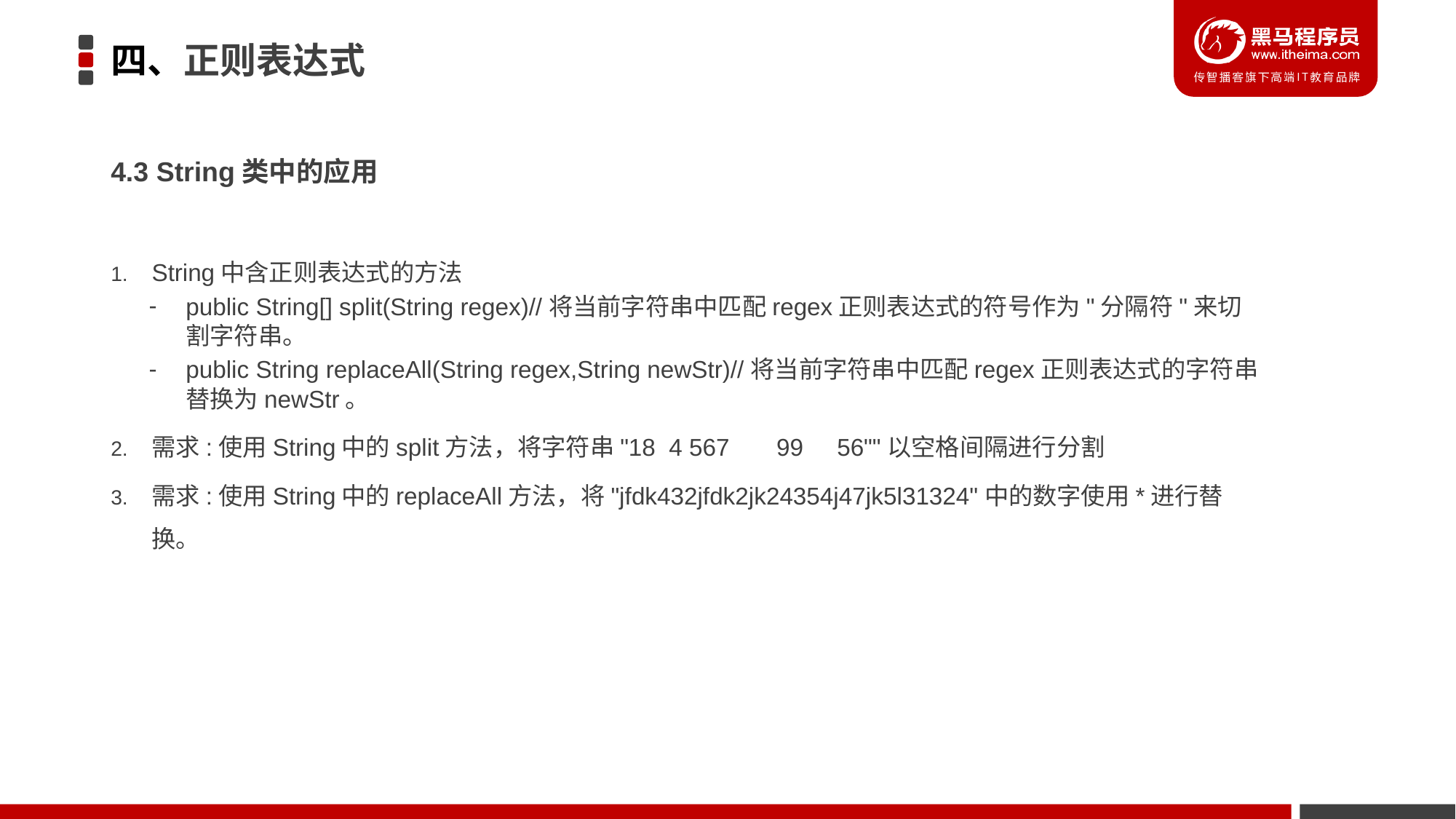

# 四、正则表达式
4.3 String类中的应用
String中含正则表达式的方法
public String[] split(String regex)//将当前字符串中匹配regex正则表达式的符号作为"分隔符"来切割字符串。
public String replaceAll(String regex,String newStr)//将当前字符串中匹配regex正则表达式的字符串替换为newStr。
需求:使用String中的split方法，将字符串"18  4 567       99     56""以空格间隔进行分割
需求:使用String中的replaceAll方法，将"jfdk432jfdk2jk24354j47jk5l31324"中的数字使用*进行替换。